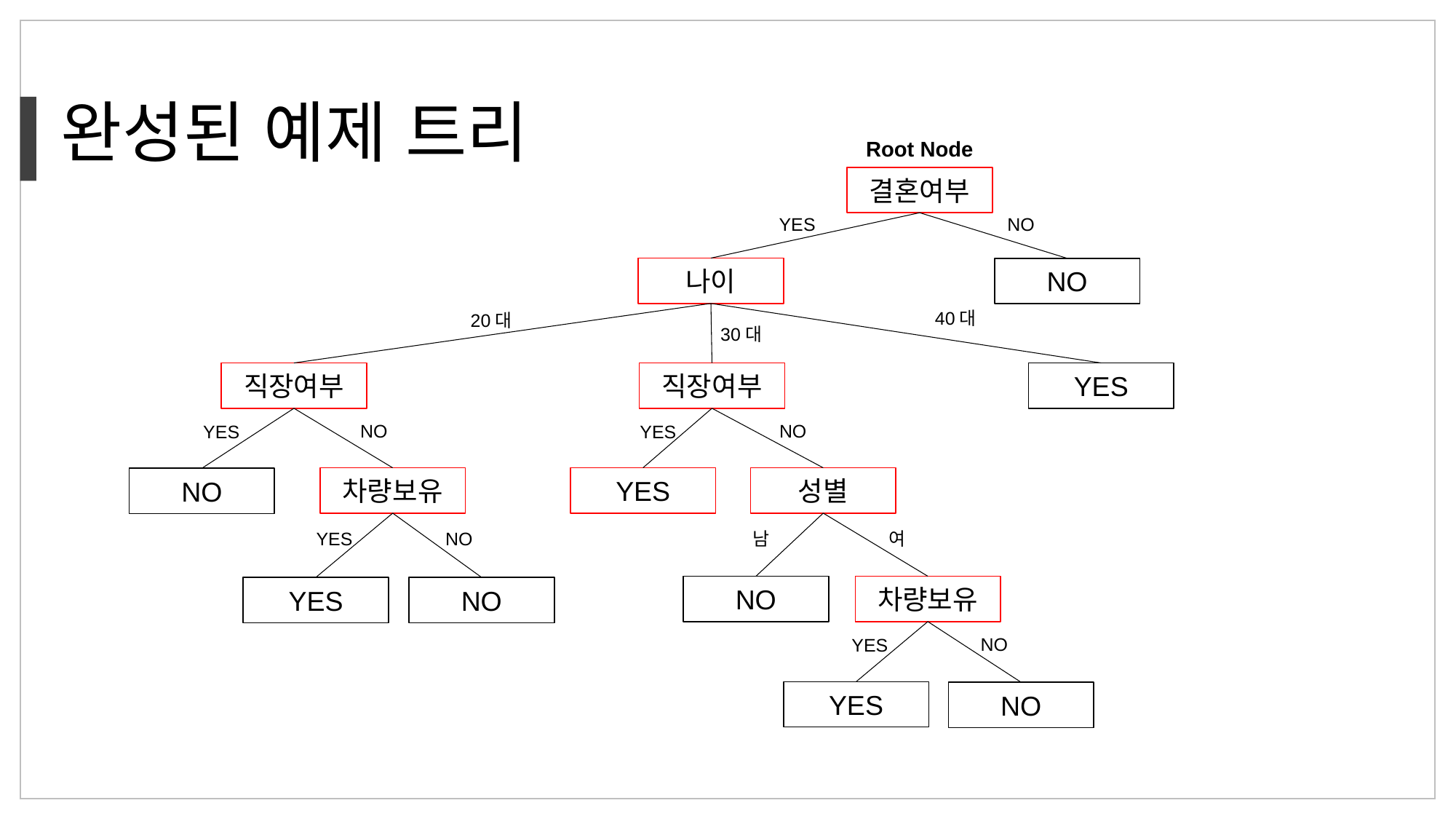

완성된 예제 트리

Root Node
결혼여부
YES
NO
나이
NO
40대
20대
30대
직장여부
직장여부
YES
NO
NO
YES
YES
차량보유
YES
성별
NO
여
YES
남
NO
NO
차량보유
YES
NO
NO
YES
YES
NO